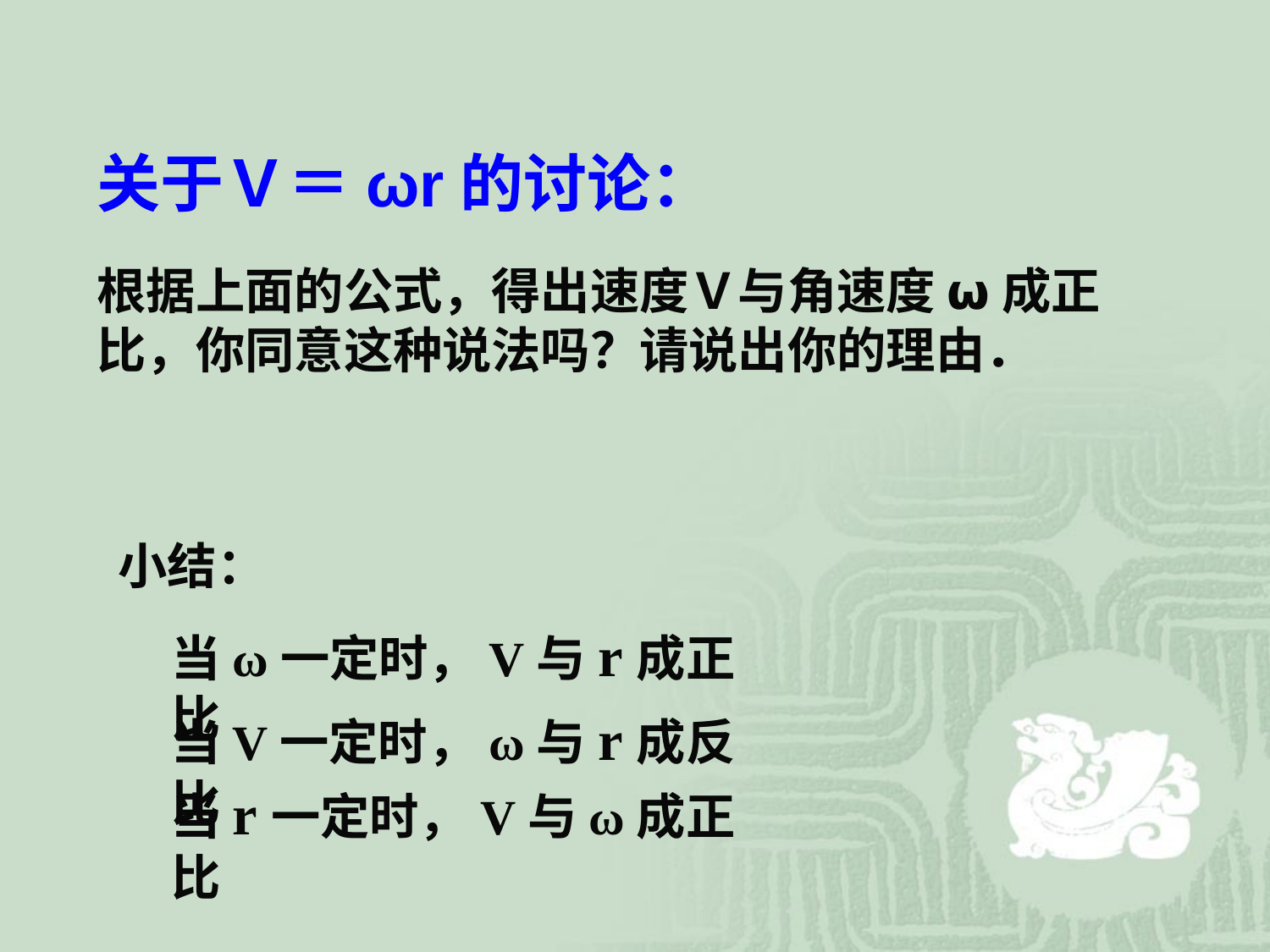

关于Ｖ＝ωr的讨论：
根据上面的公式，得出速度Ｖ与角速度ω成正比，你同意这种说法吗？请说出你的理由．
小结：
当ω一定时，V与r成正比
当V一定时，ω与r成反比
当r一定时，V与ω成正比